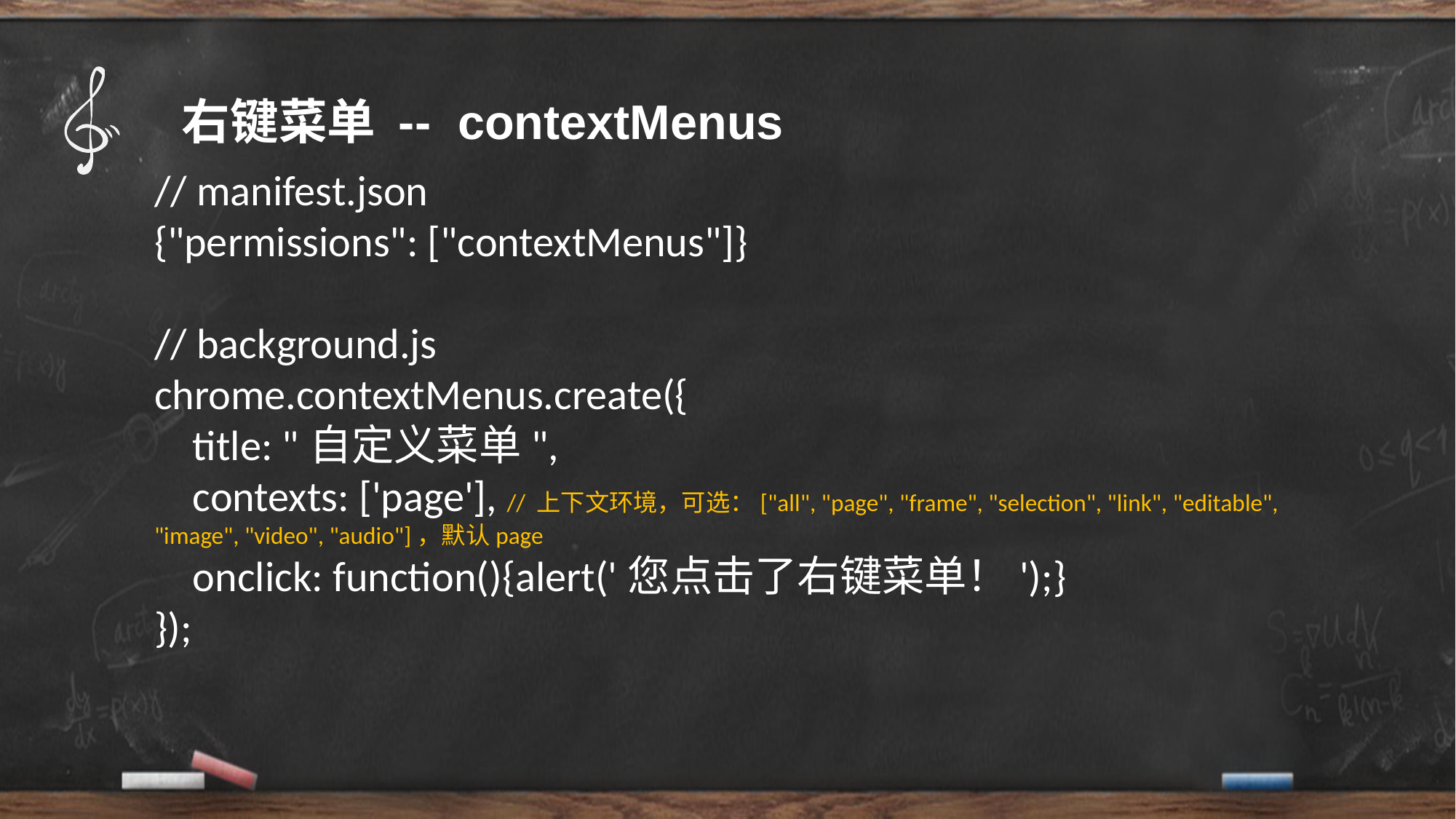

右键菜单 --  contextMenus
// manifest.json
{"permissions": ["contextMenus"]}

// background.js
chrome.contextMenus.create({
    title: "自定义菜单",
    contexts: ['page'], // 上下文环境，可选：["all", "page", "frame", "selection", "link", "editable", "image", "video", "audio"]，默认page
    onclick: function(){alert('您点击了右键菜单！');}
});